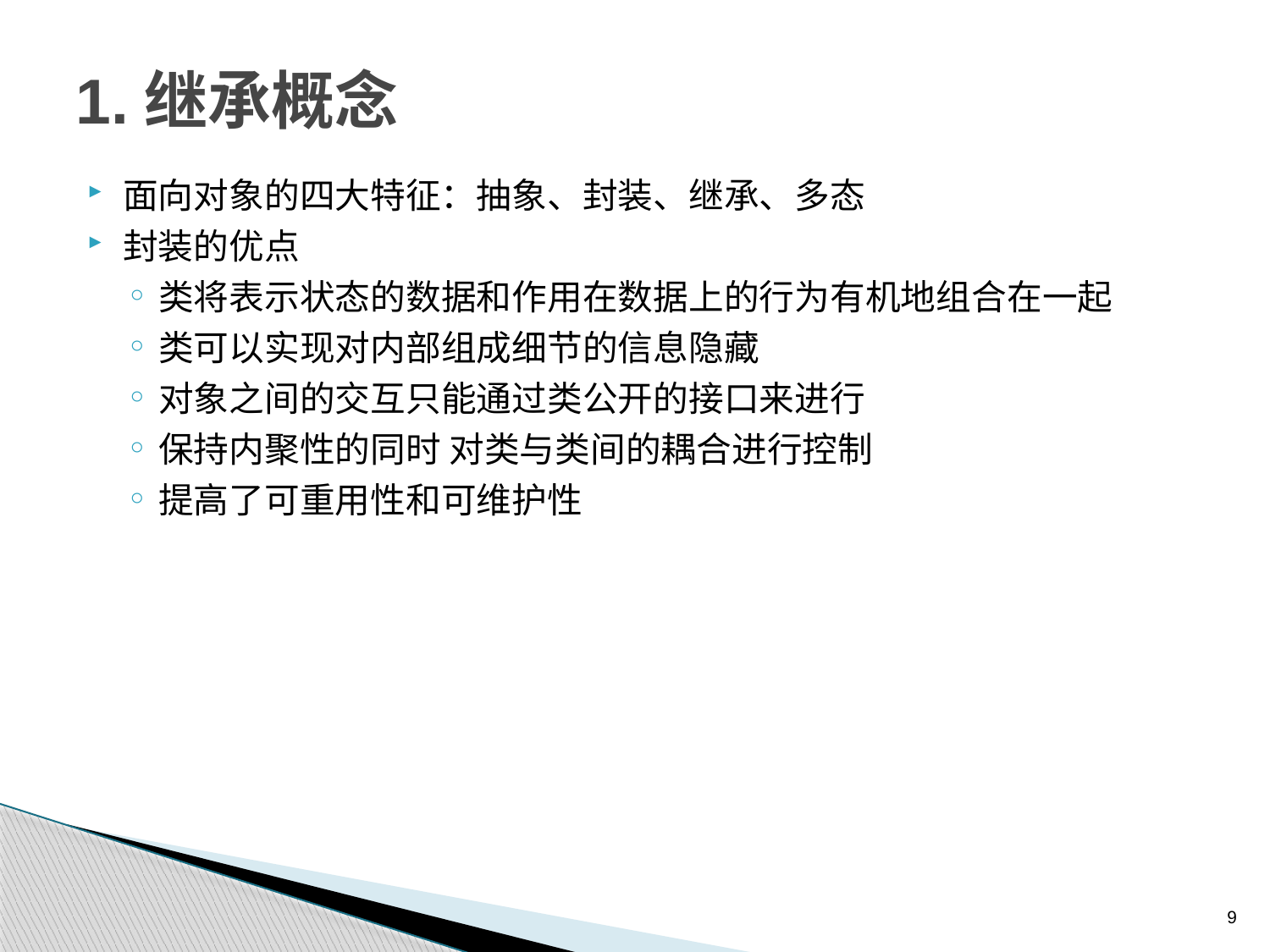

# 1.继承概念
面向对象的四大特征：抽象、封装、继承、多态
封装的优点
类将表示状态的数据和作用在数据上的行为有机地组合在一起
类可以实现对内部组成细节的信息隐藏
对象之间的交互只能通过类公开的接口来进行
保持内聚性的同时 对类与类间的耦合进行控制
提高了可重用性和可维护性

9